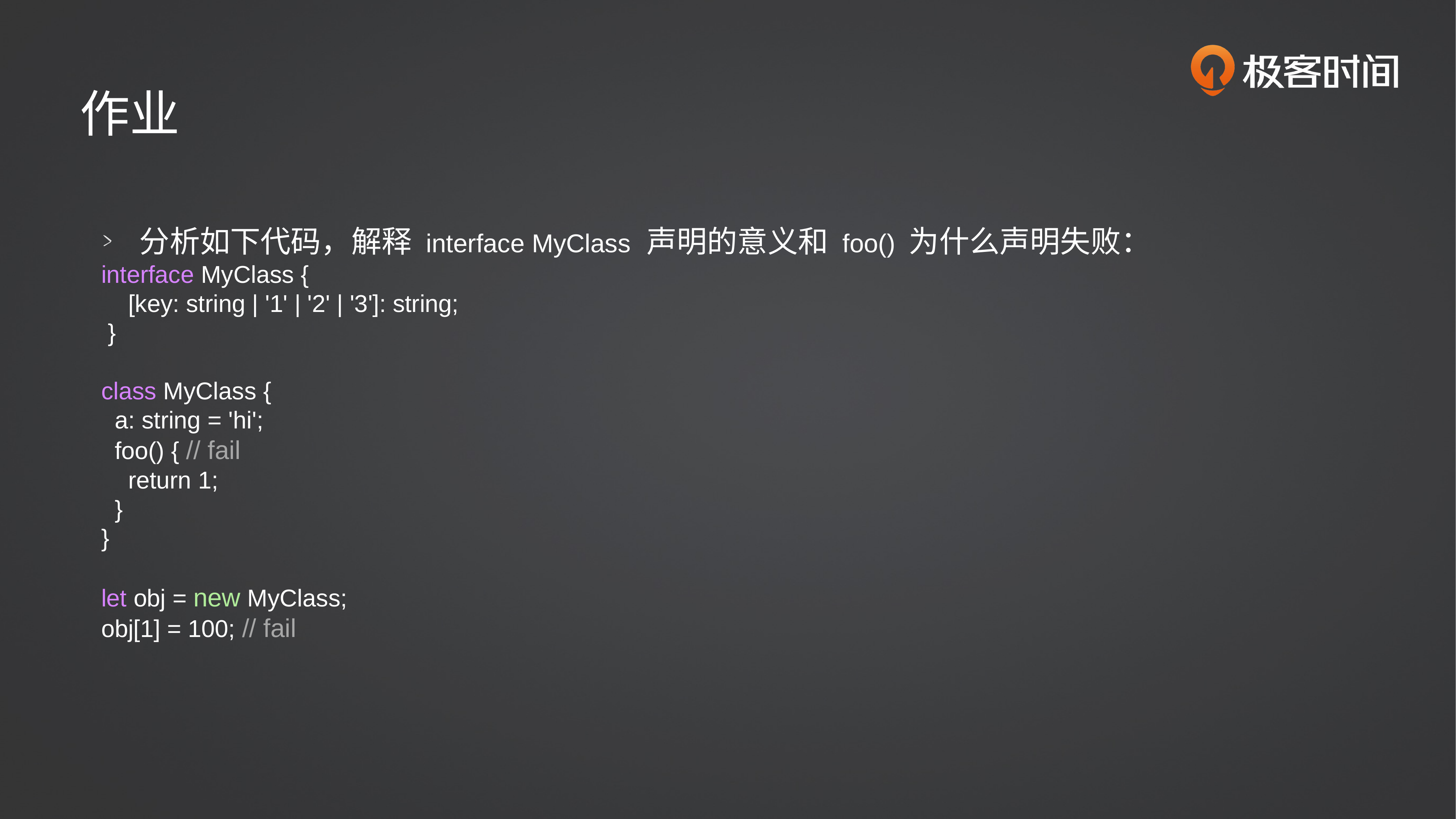

作业
 分析如下代码，解释 interface MyClass 声明的意义和 foo() 为什么声明失败：
interface MyClass {
    [key: string | '1' | '2' | '3']: string;
 }

class MyClass {
  a: string = 'hi';
  foo() { // fail
    return 1;
  }
}

let obj = new MyClass;
obj[1] = 100; // fail